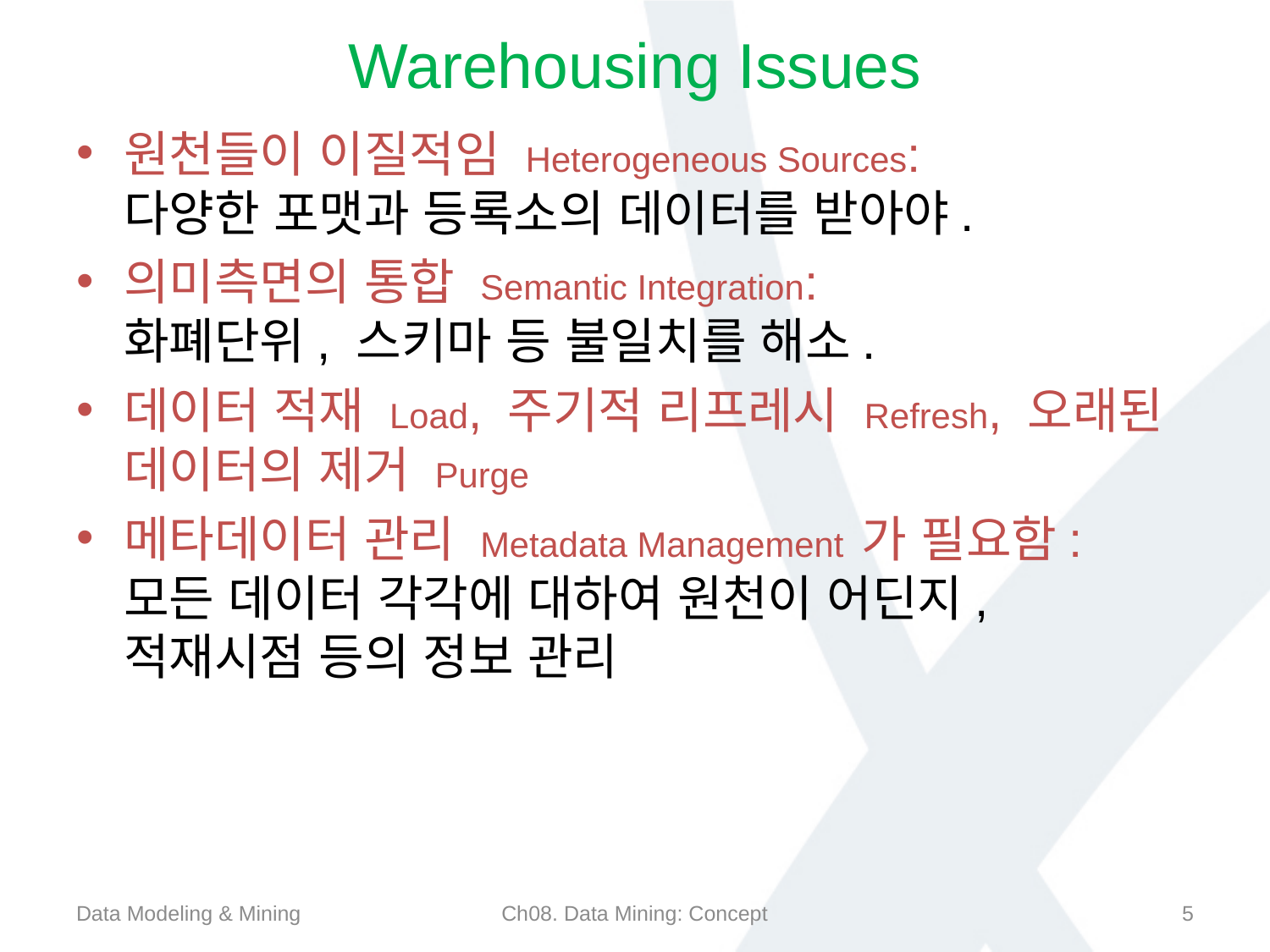

# Warehousing Issues
원천들이 이질적임 Heterogeneous Sources:
다양한 포맷과 등록소의 데이터를 받아야.
의미측면의 통합 Semantic Integration:
화폐단위, 스키마 등 불일치를 해소.
데이터 적재 Load, 주기적 리프레시 Refresh, 오래된 데이터의 제거 Purge
메타데이터 관리 Metadata Management 가 필요함:  모든 데이터 각각에 대하여 원천이 어딘지, 적재시점 등의 정보 관리
Data Modeling & Mining
Ch08. Data Mining: Concept
5